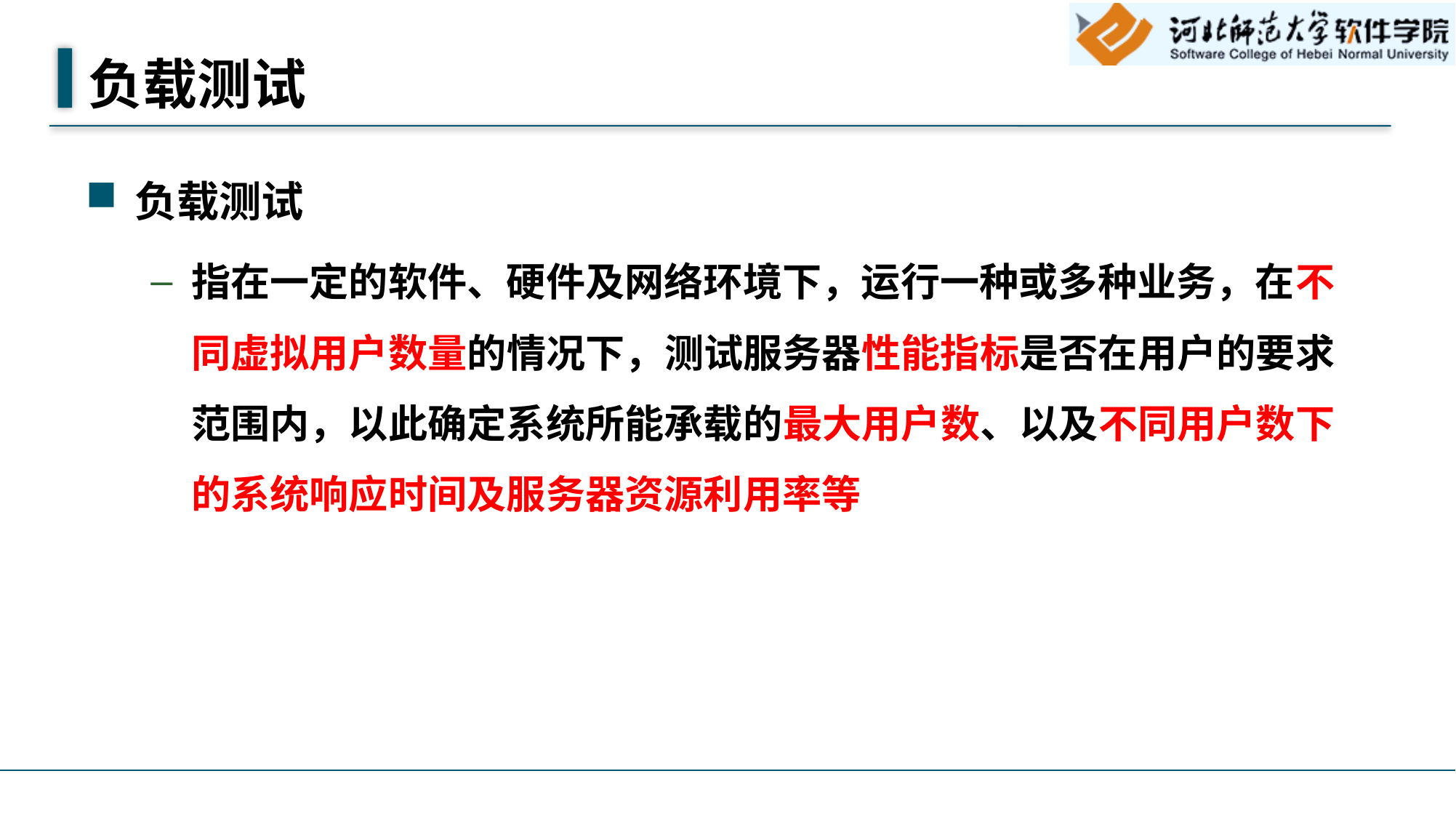

# 负载测试
负载测试
指在一定的软件、硬件及网络环境下，运行一种或多种业务，在不同虚拟用户数量的情况下，测试服务器性能指标是否在用户的要求范围内，以此确定系统所能承载的最大用户数、以及不同用户数下的系统响应时间及服务器资源利用率等